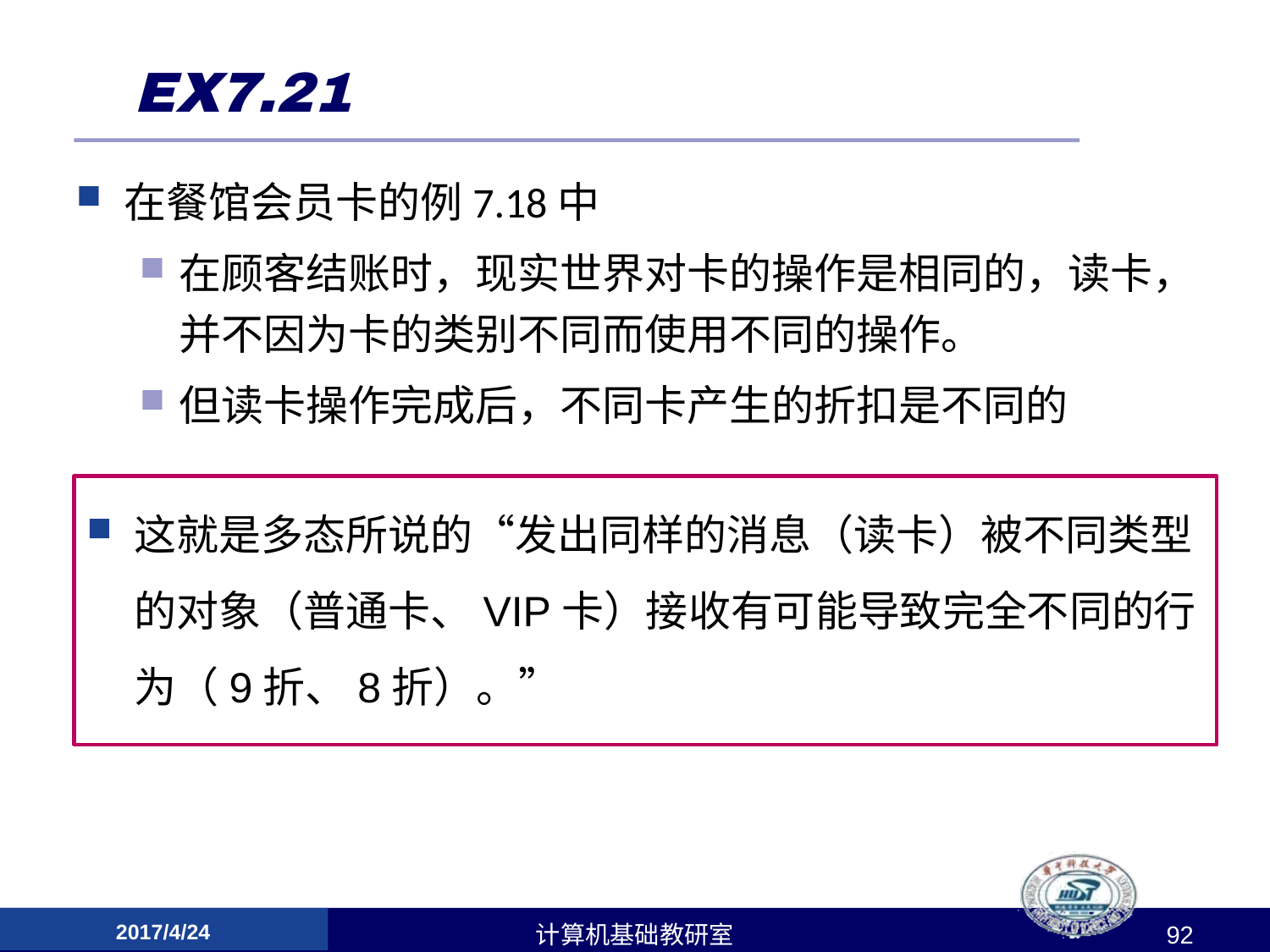

# EX7.21
在餐馆会员卡的例7.18中
在顾客结账时，现实世界对卡的操作是相同的，读卡，并不因为卡的类别不同而使用不同的操作。
但读卡操作完成后，不同卡产生的折扣是不同的
这就是多态所说的“发出同样的消息（读卡）被不同类型的对象（普通卡、VIP卡）接收有可能导致完全不同的行为（9折、8折）。”
2017/4/24
计算机基础教研室
92